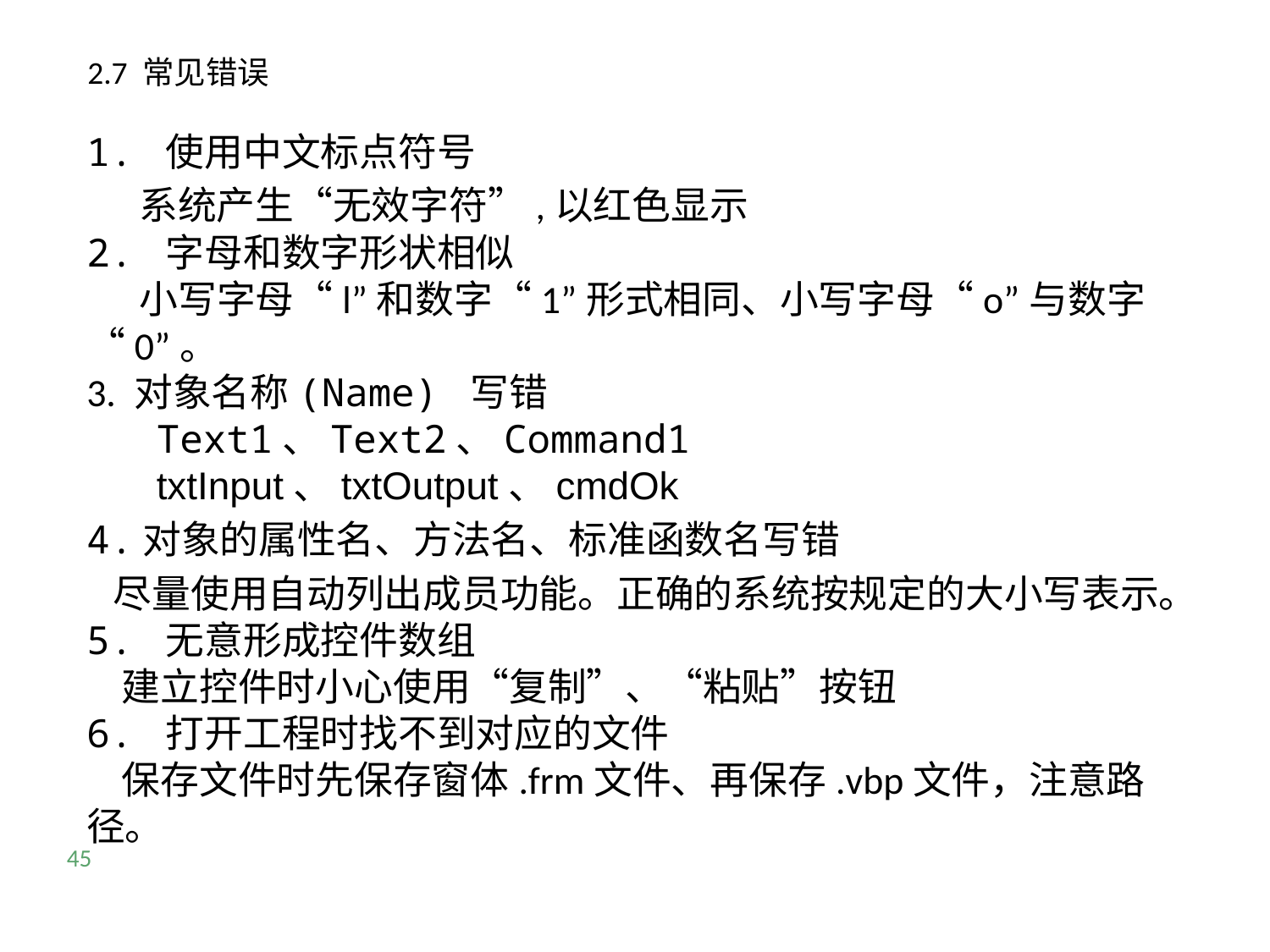

2.7 常见错误
1. 使用中文标点符号
    系统产生“无效字符”,以红色显示
2. 字母和数字形状相似
     小写字母“l”和数字“1”形式相同、小写字母“o”与数字“0”。
3. 对象名称(Name) 写错
   Text1、Text2、Command1
   txtInput、txtOutput、cmdOk
4.对象的属性名、方法名、标准函数名写错
  尽量使用自动列出成员功能。正确的系统按规定的大小写表示。
5. 无意形成控件数组
   建立控件时小心使用“复制”、“粘贴”按钮
6. 打开工程时找不到对应的文件
   保存文件时先保存窗体.frm文件、再保存.vbp文件，注意路径。
45